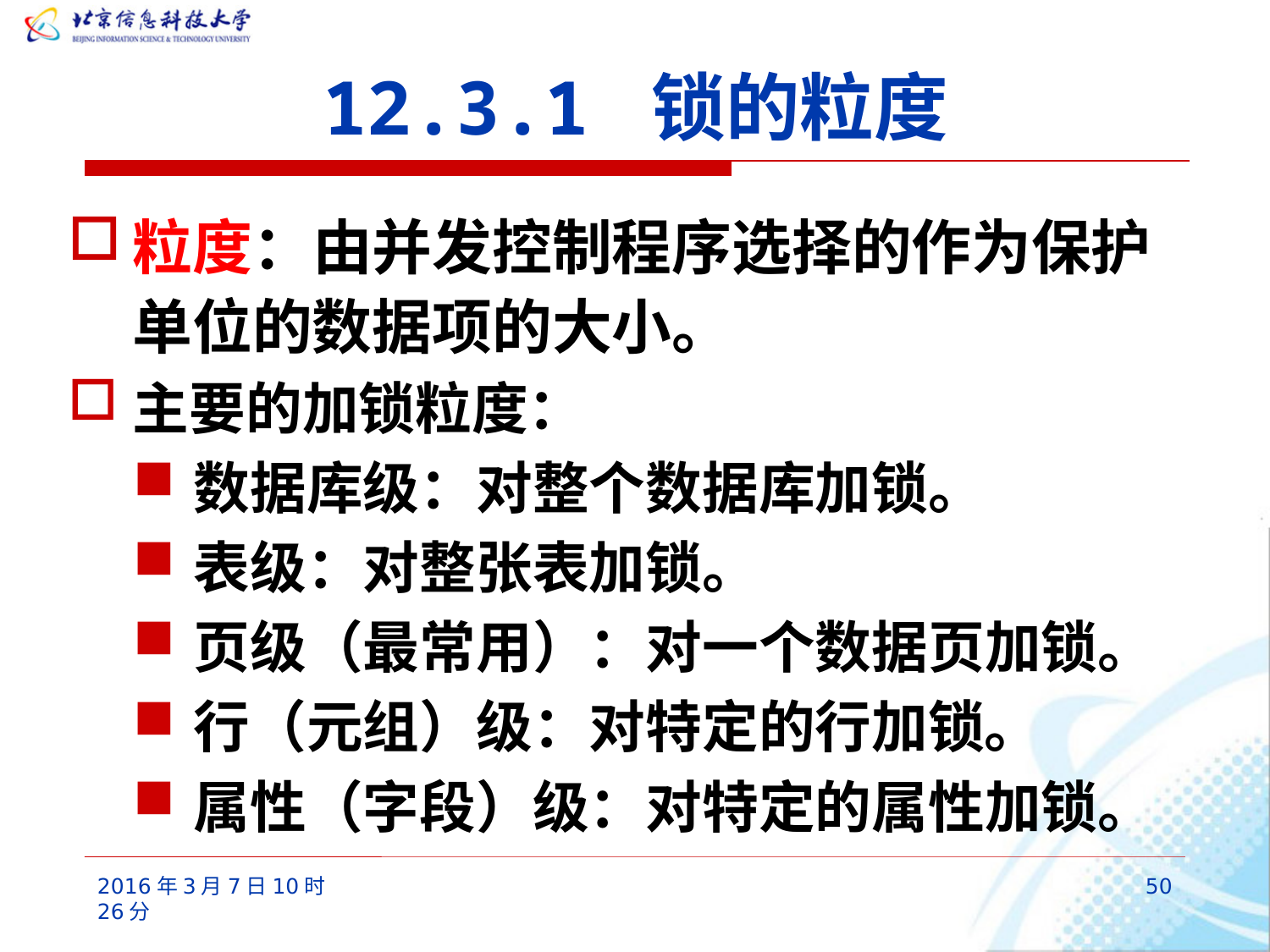

# 12.3.1 锁的粒度
粒度：由并发控制程序选择的作为保护单位的数据项的大小。
主要的加锁粒度：
数据库级：对整个数据库加锁。
表级：对整张表加锁。
页级（最常用）：对一个数据页加锁。
行（元组）级：对特定的行加锁。
属性（字段）级：对特定的属性加锁。
2016年3月7日10时26分
50